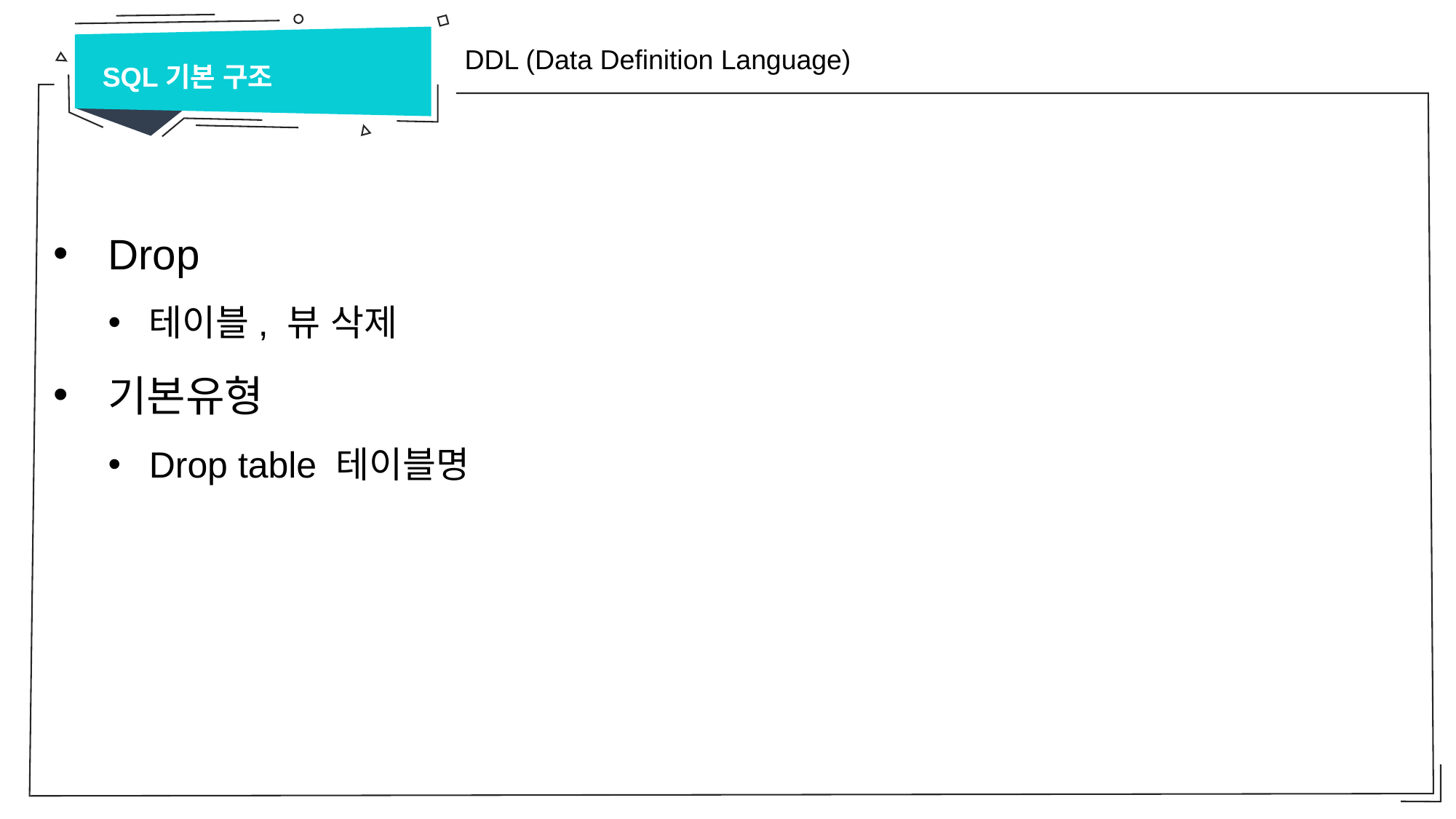

DDL (Data Definition Language)
SQL기본 구조
Drop
테이블, 뷰 삭제
기본유형
Drop table 테이블명